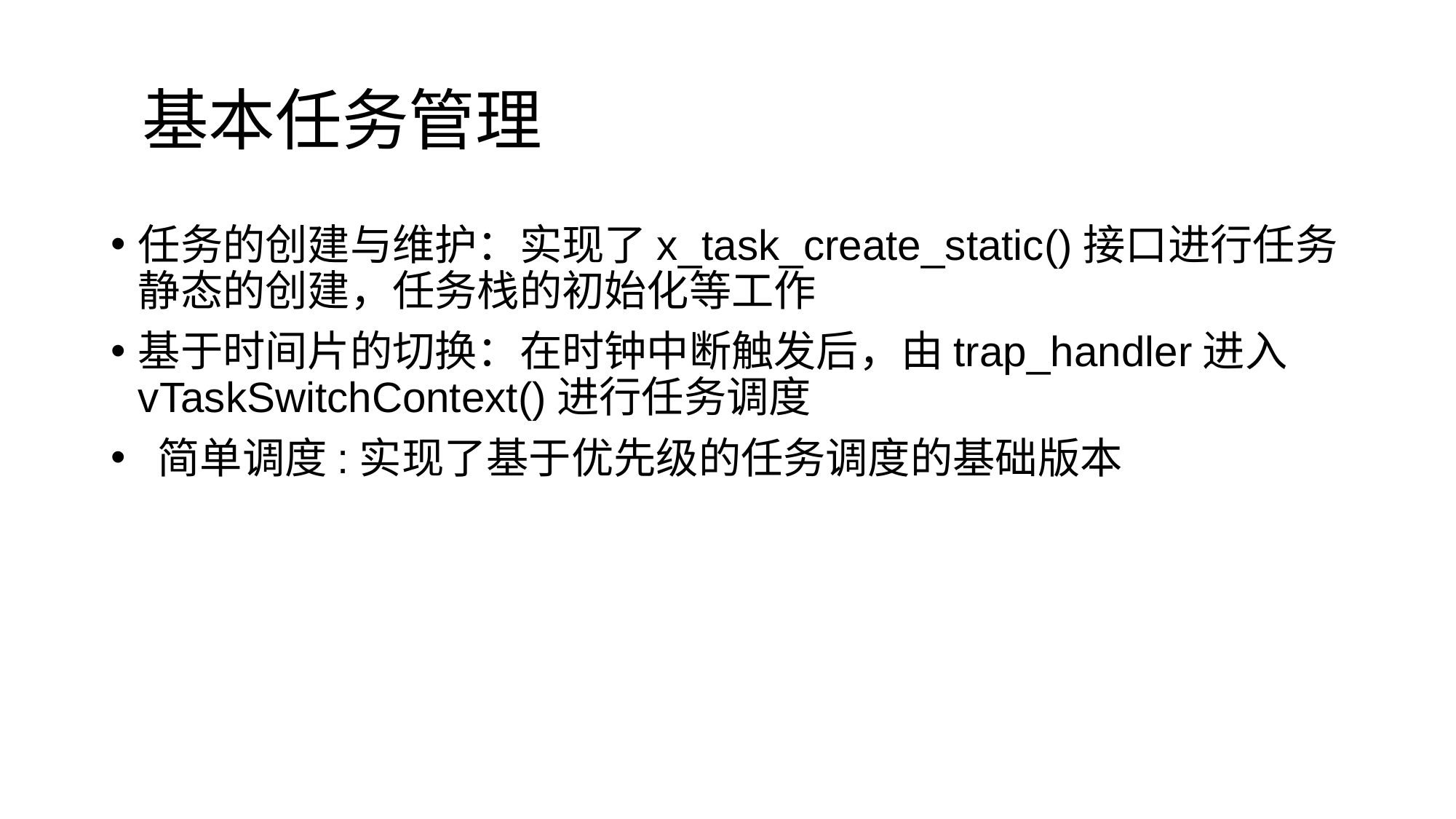

# 基本任务管理
任务的创建与维护：实现了x_task_create_static()接口进行任务静态的创建，任务栈的初始化等工作
基于时间片的切换：在时钟中断触发后，由trap_handler进入vTaskSwitchContext()进行任务调度
 简单调度:实现了基于优先级的任务调度的基础版本